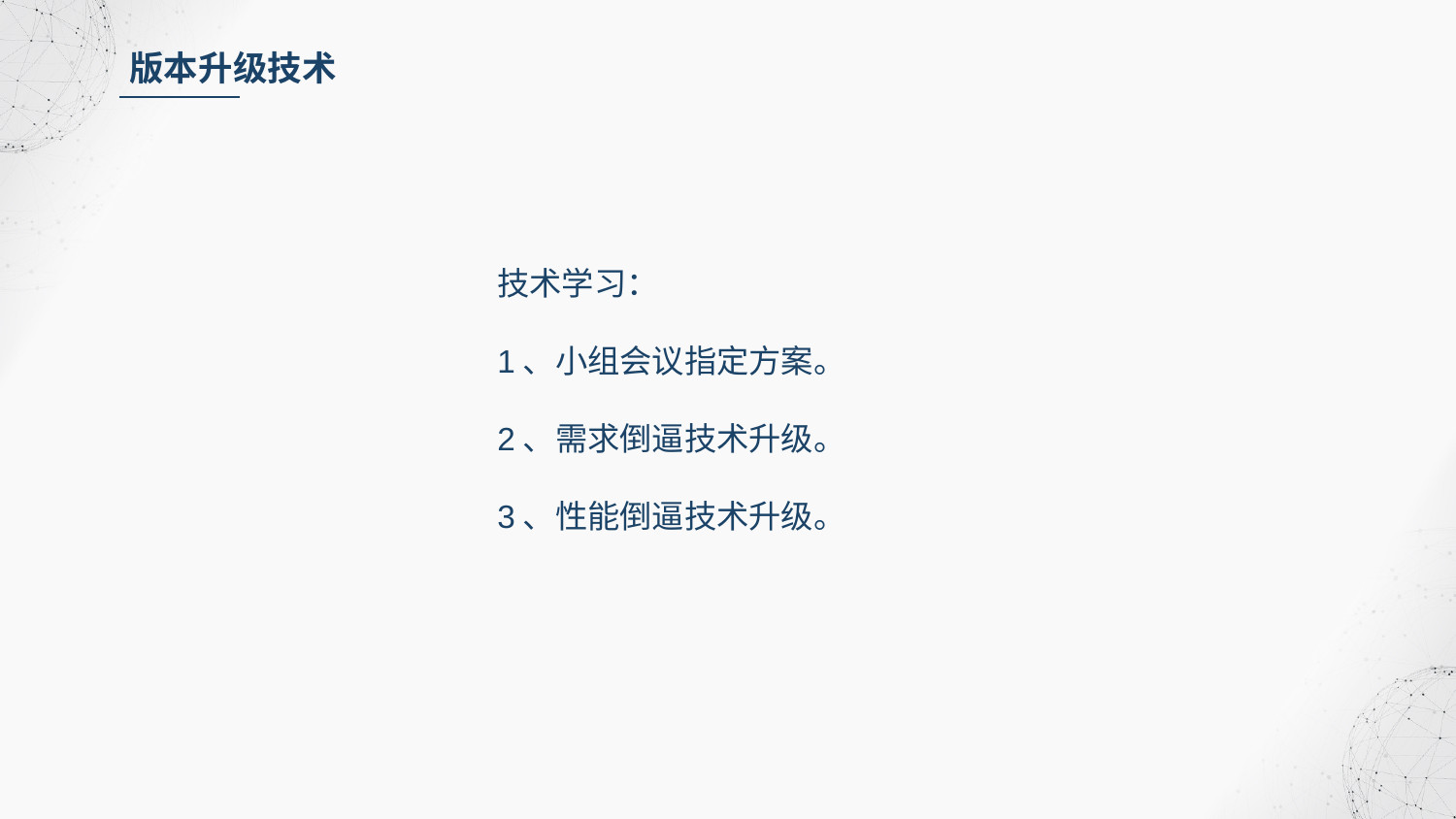

版本升级技术

技术学习：

1、小组会议指定方案。

2、需求倒逼技术升级。

3、性能倒逼技术升级。